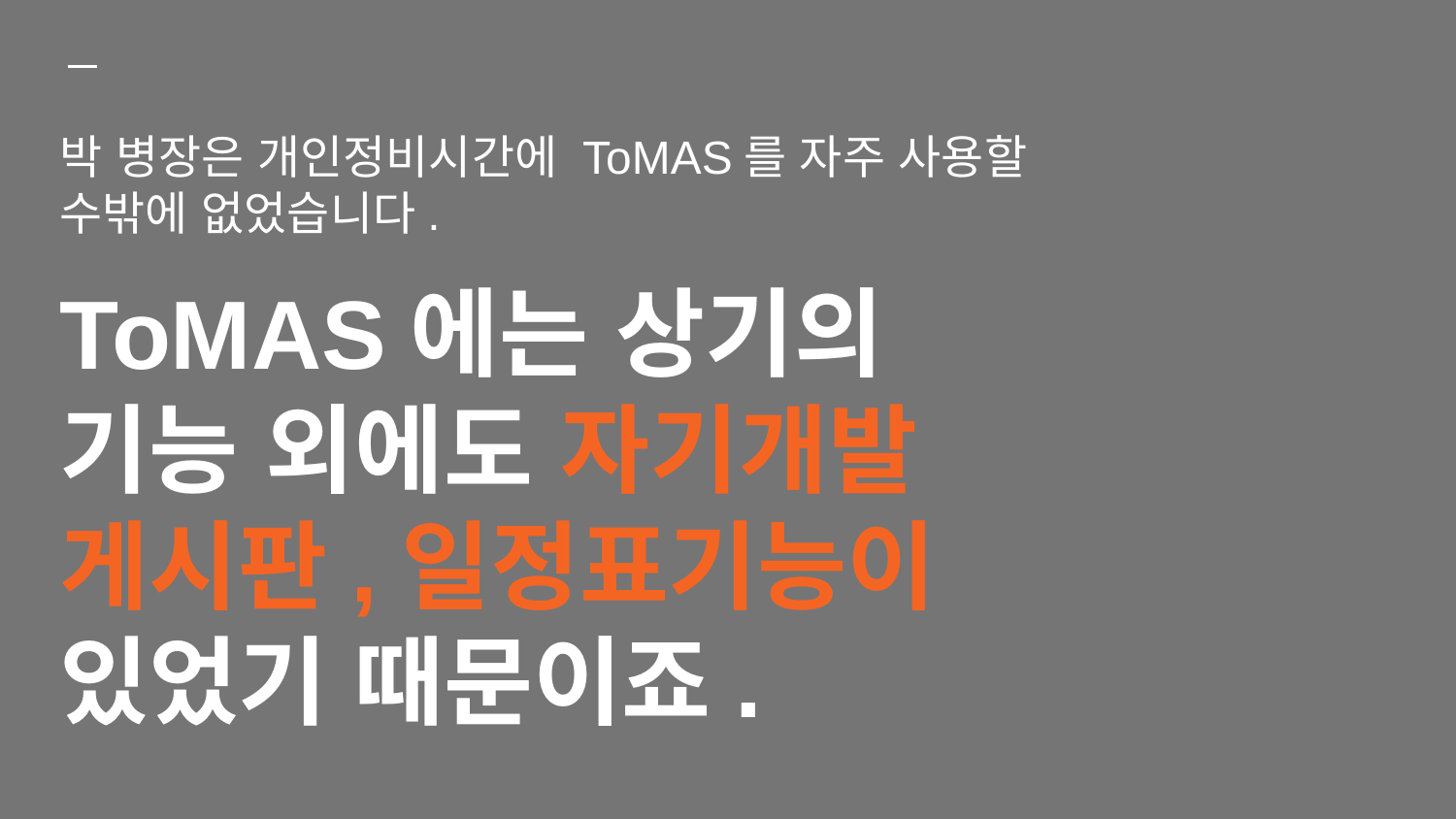

# 박 병장은 개인정비시간에 ToMAS를 자주 사용할 수밖에 없었습니다.
ToMAS에는 상기의 기능 외에도 자기개발 게시판,일정표기능이 있었기 때문이죠.